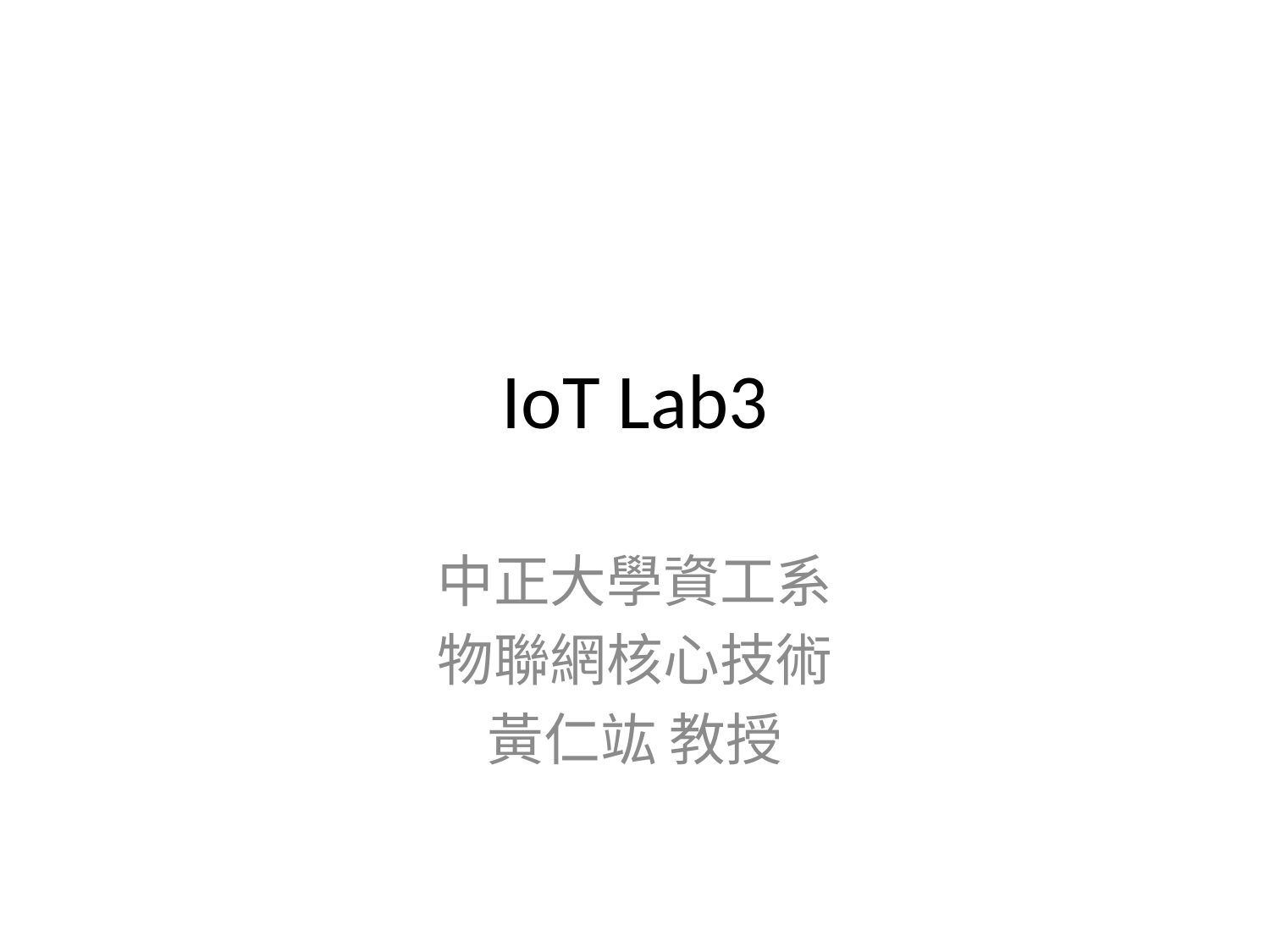

# IoT Lab3
中正大學資工系
物聯網核心技術
黃仁竑 教授